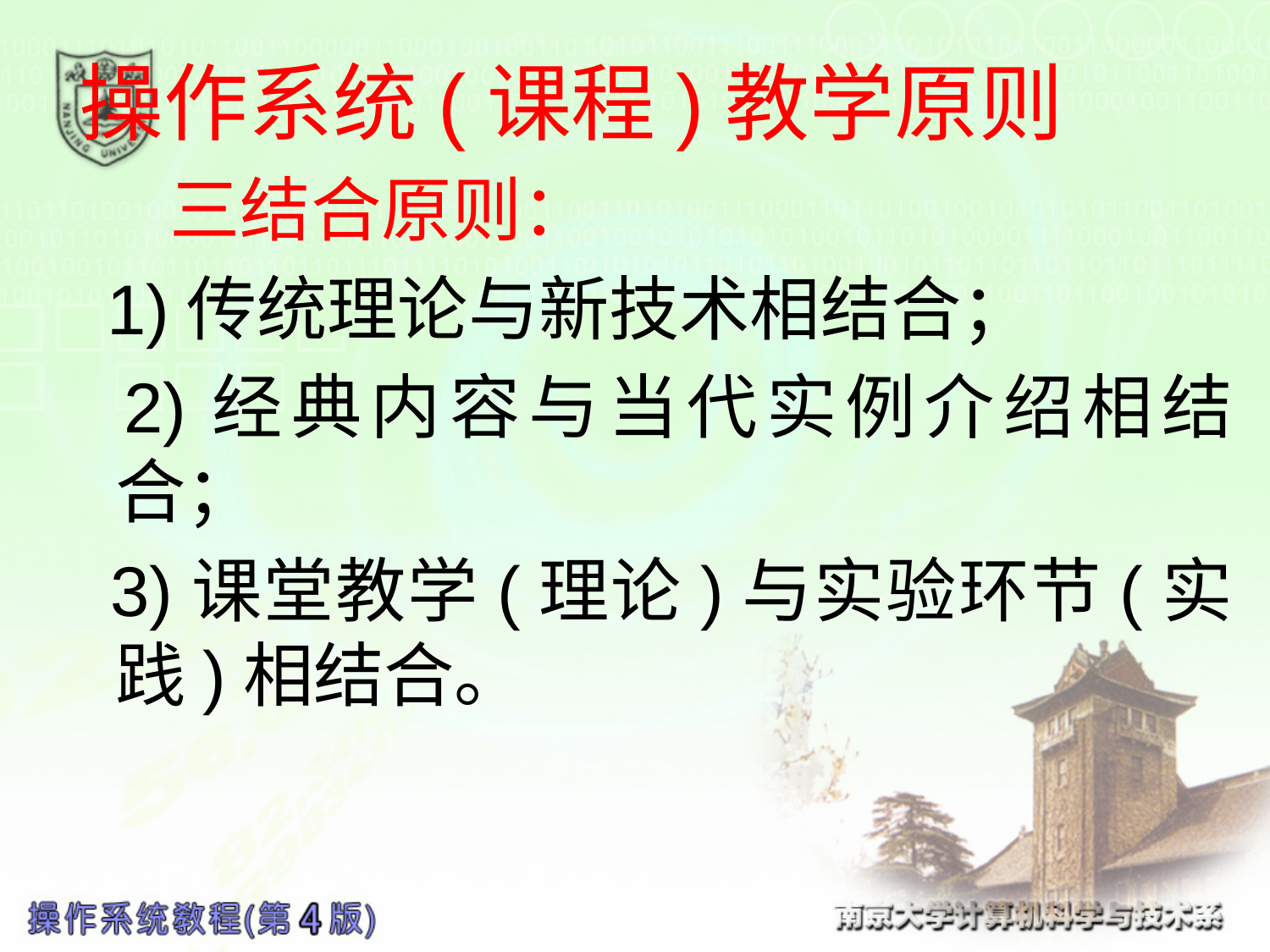

# 操作系统(课程)教学原则
       三结合原则：
  1)传统理论与新技术相结合；
  2)经典内容与当代实例介绍相结合；
  3)课堂教学(理论)与实验环节(实践)相结合。